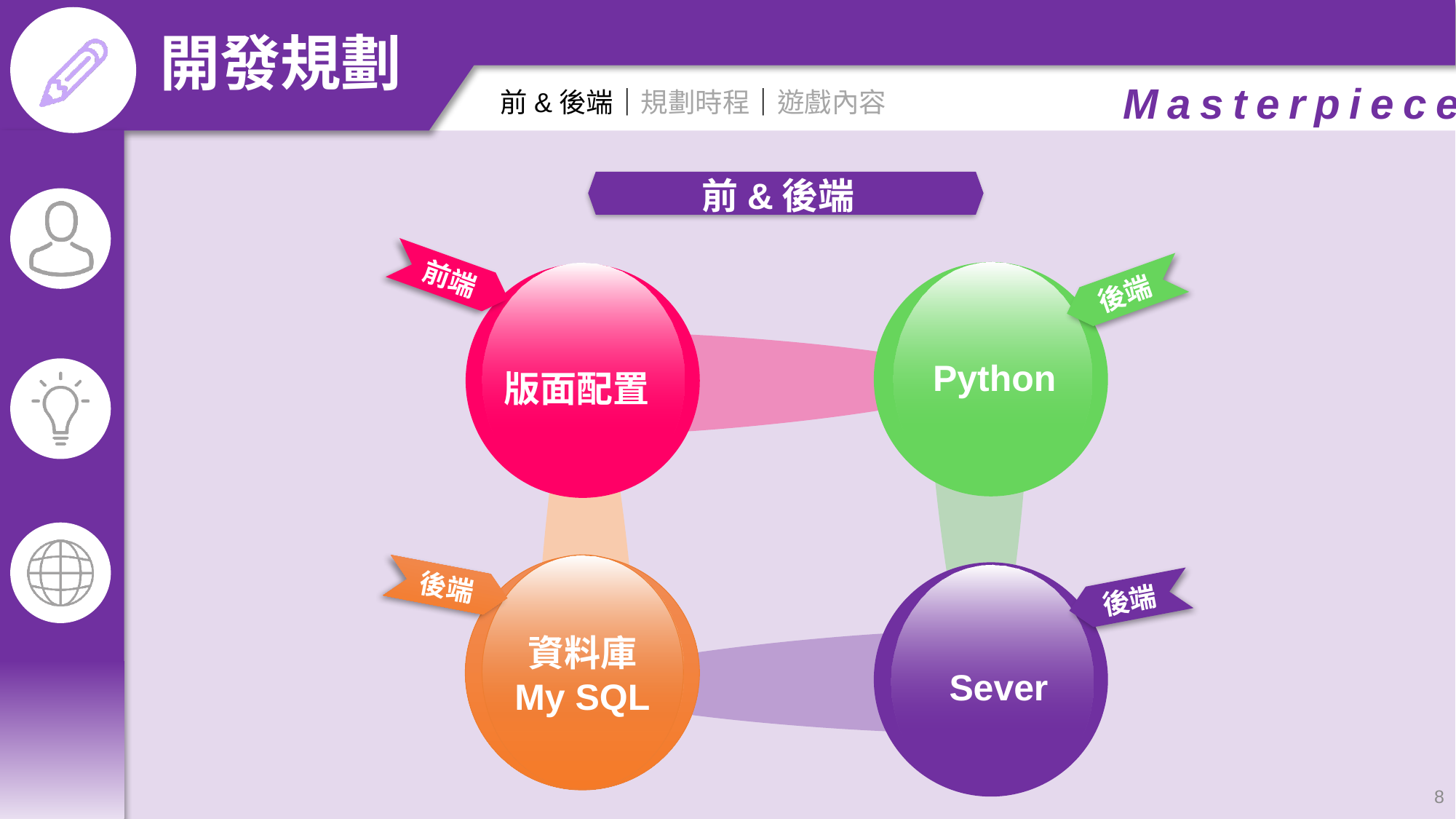

前&後端｜規劃時程｜遊戲內容
前&後端

前端

Python

版面配置
後端

資料庫
My SQL

Sever
後端
後端

8